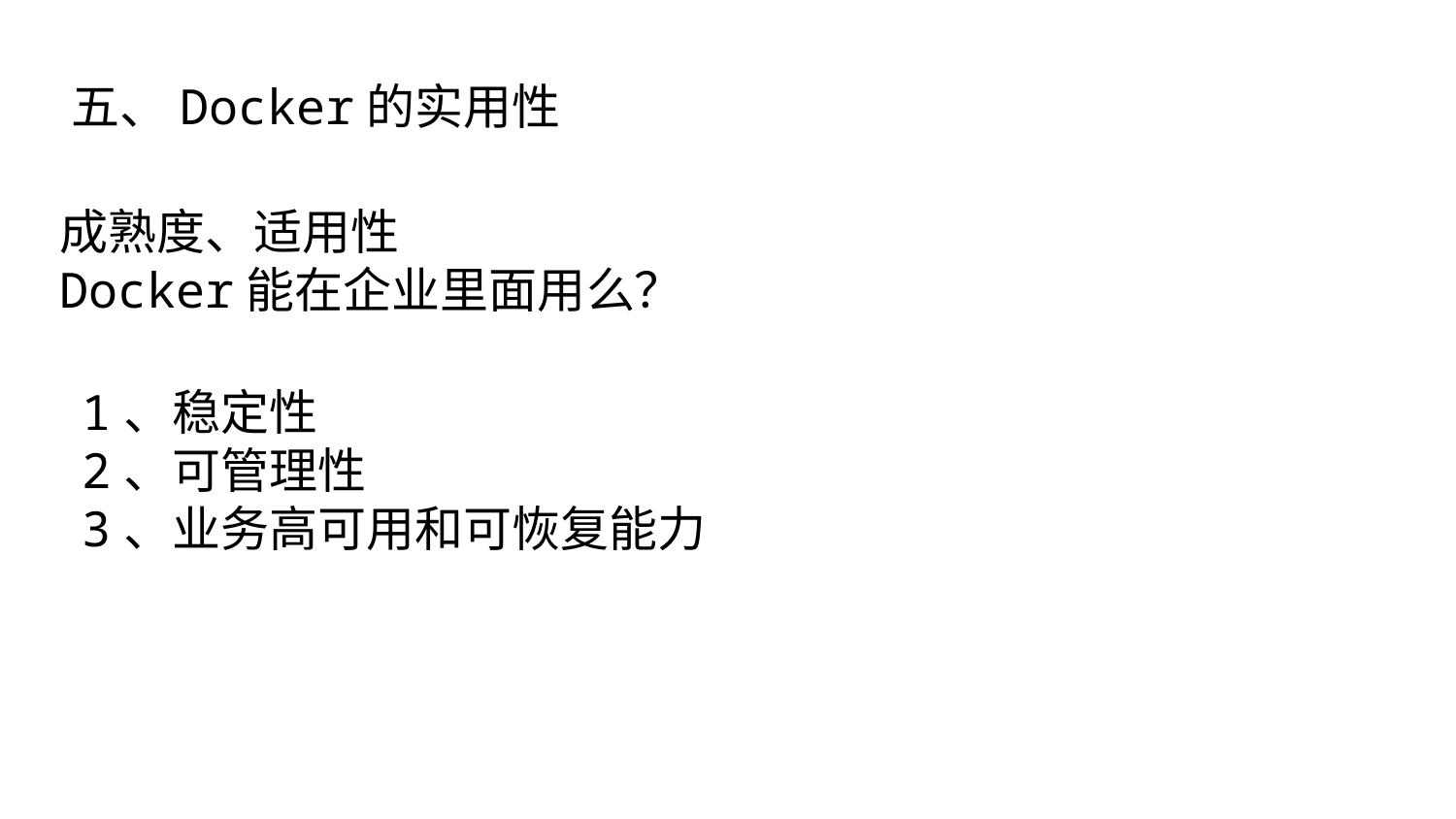

五、Docker的实用性
成熟度、适用性
Docker能在企业里面用么？
1、稳定性
2、可管理性
3、业务高可用和可恢复能力